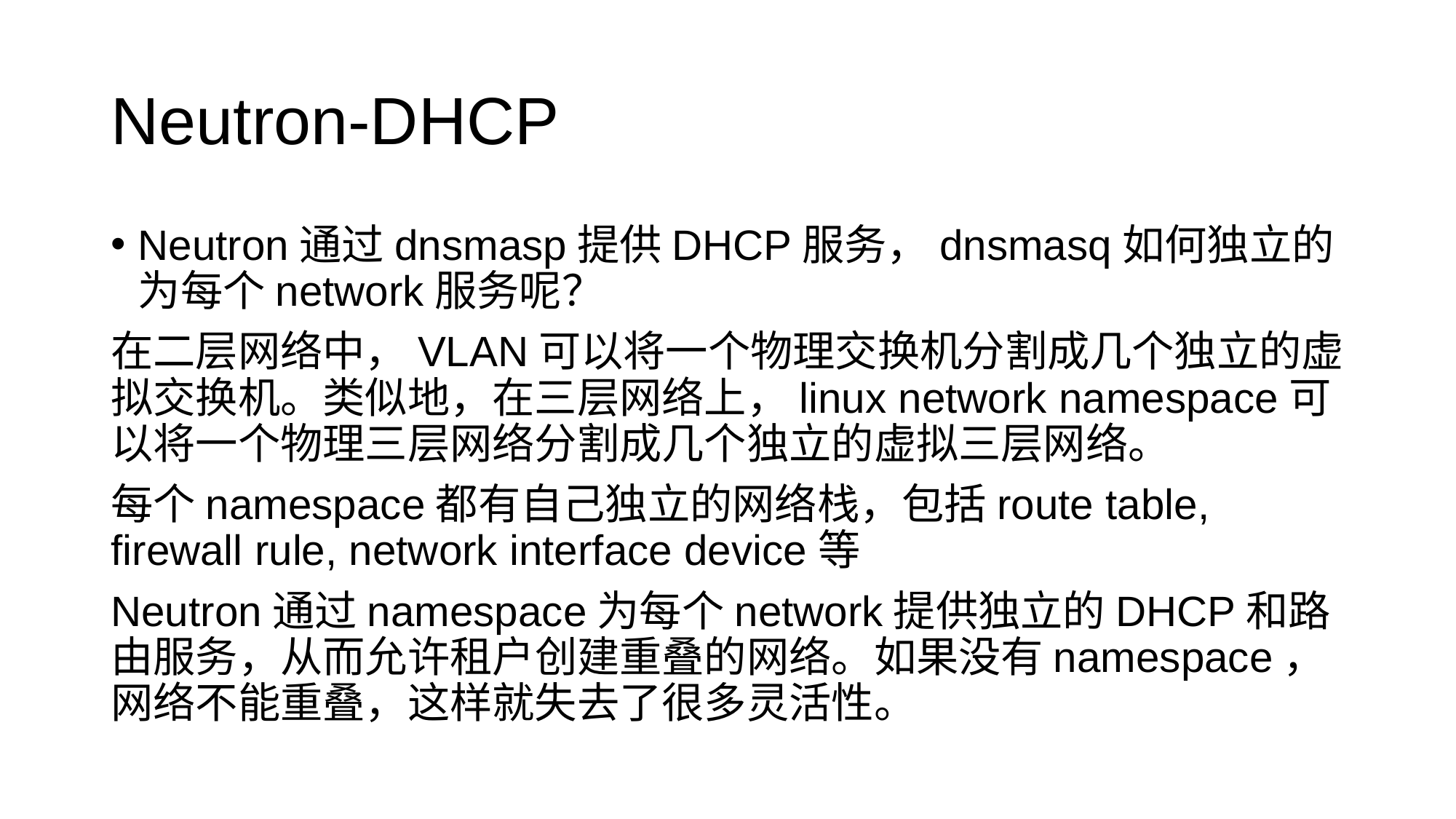

# Neutron-DHCP
Neutron通过dnsmasp提供DHCP服务，dnsmasq如何独立的为每个network服务呢？
在二层网络中，VLAN可以将一个物理交换机分割成几个独立的虚拟交换机。类似地，在三层网络上，linux network namespace可以将一个物理三层网络分割成几个独立的虚拟三层网络。
每个namespace都有自己独立的网络栈，包括route table, firewall rule, network interface device等
Neutron通过namespace为每个network提供独立的DHCP和路由服务，从而允许租户创建重叠的网络。如果没有namespace，网络不能重叠，这样就失去了很多灵活性。